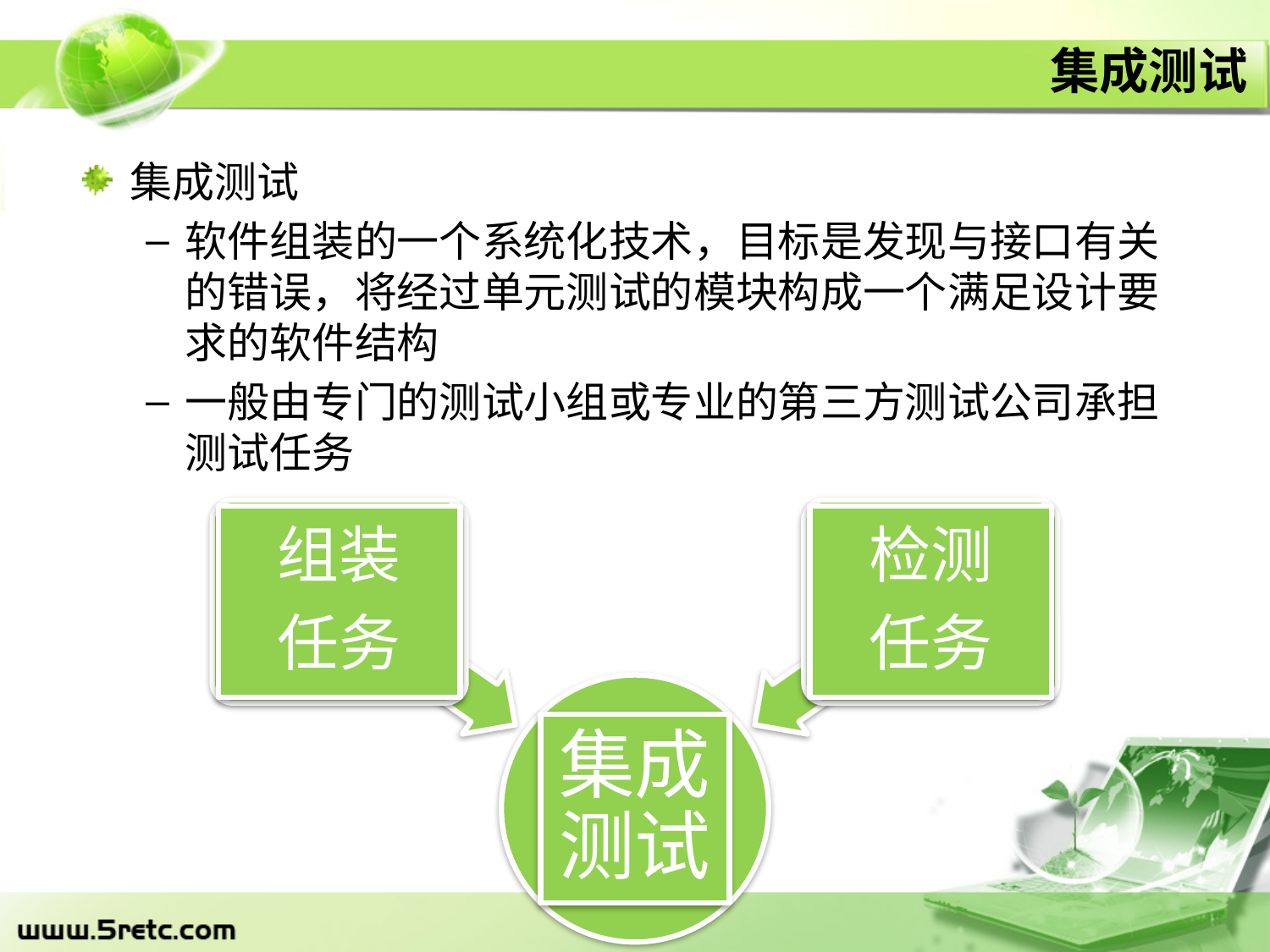

集成测试
集成测试
软件组装的一个系统化技术，目标是发现与接口有关的错误，将经过单元测试的模块构成一个满足设计要求的软件结构
一般由专门的测试小组或专业的第三方测试公司承担测试任务

组装
任务

检测
任务

集成测试